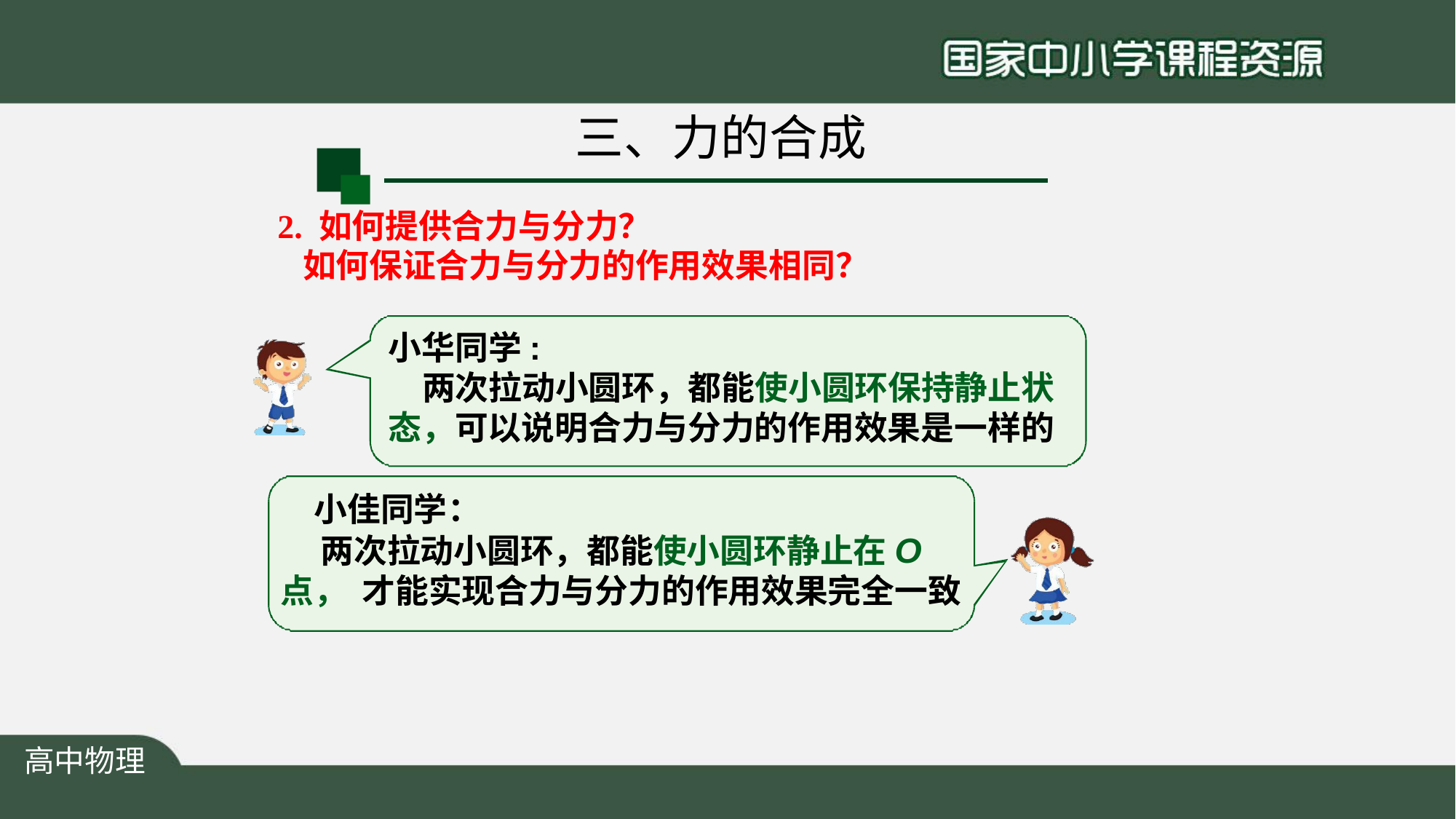

# 三、力的合成

2. 如何提供合力与分力？
如何保证合力与分力的作用效果相同？

小华同学:
两次拉动小圆环，都能使小圆环保持静止状 态，可以说明合力与分力的作用效果是一样的

小佳同学：
两次拉动小圆环，都能使小圆环静止在O点，  才能实现合力与分力的作用效果完全一致

高中物理